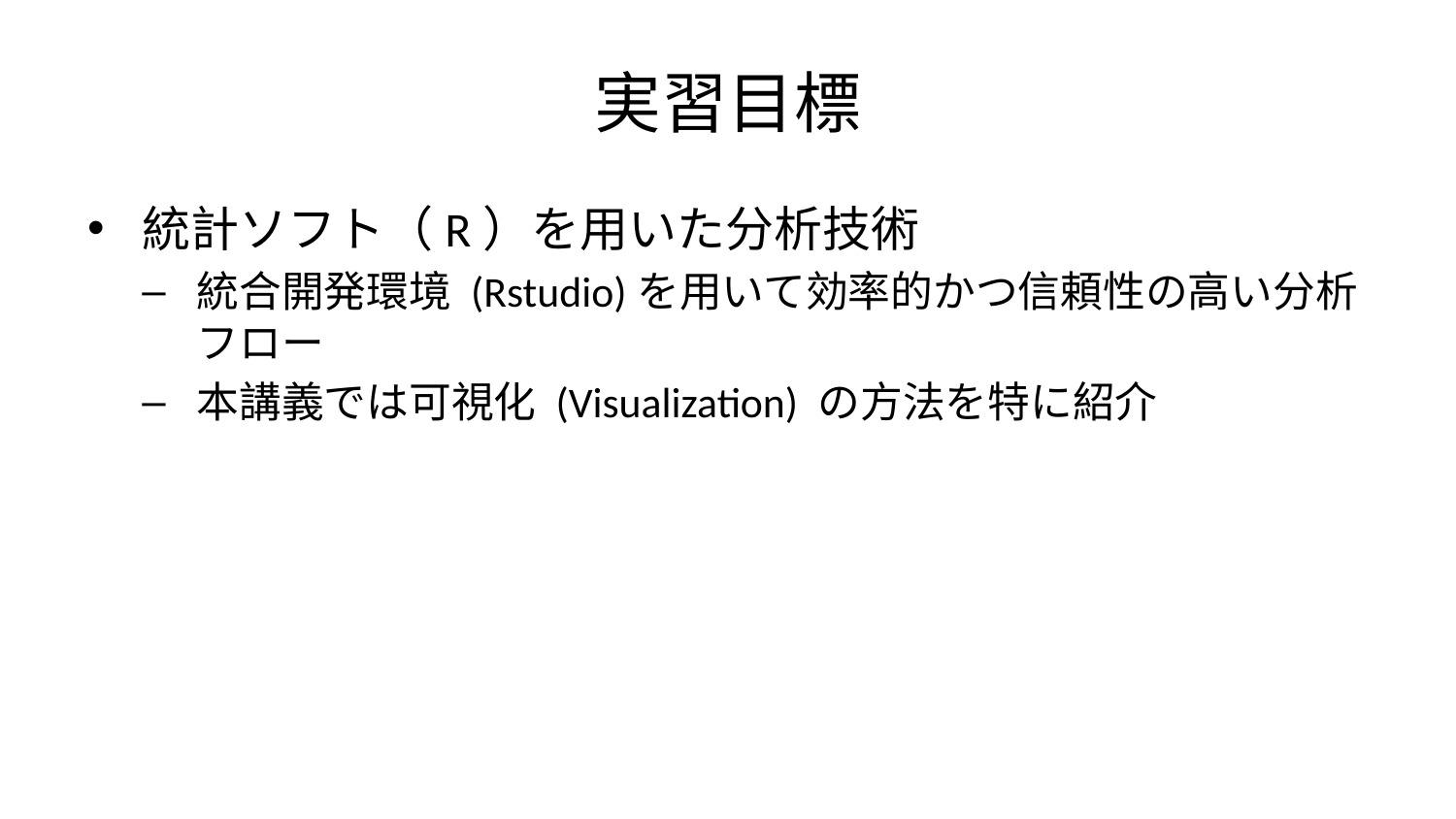

# 実習目標
統計ソフト（R）を用いた分析技術
統合開発環境 (Rstudio)を用いて効率的かつ信頼性の高い分析フロー
本講義では可視化 (Visualization) の方法を特に紹介